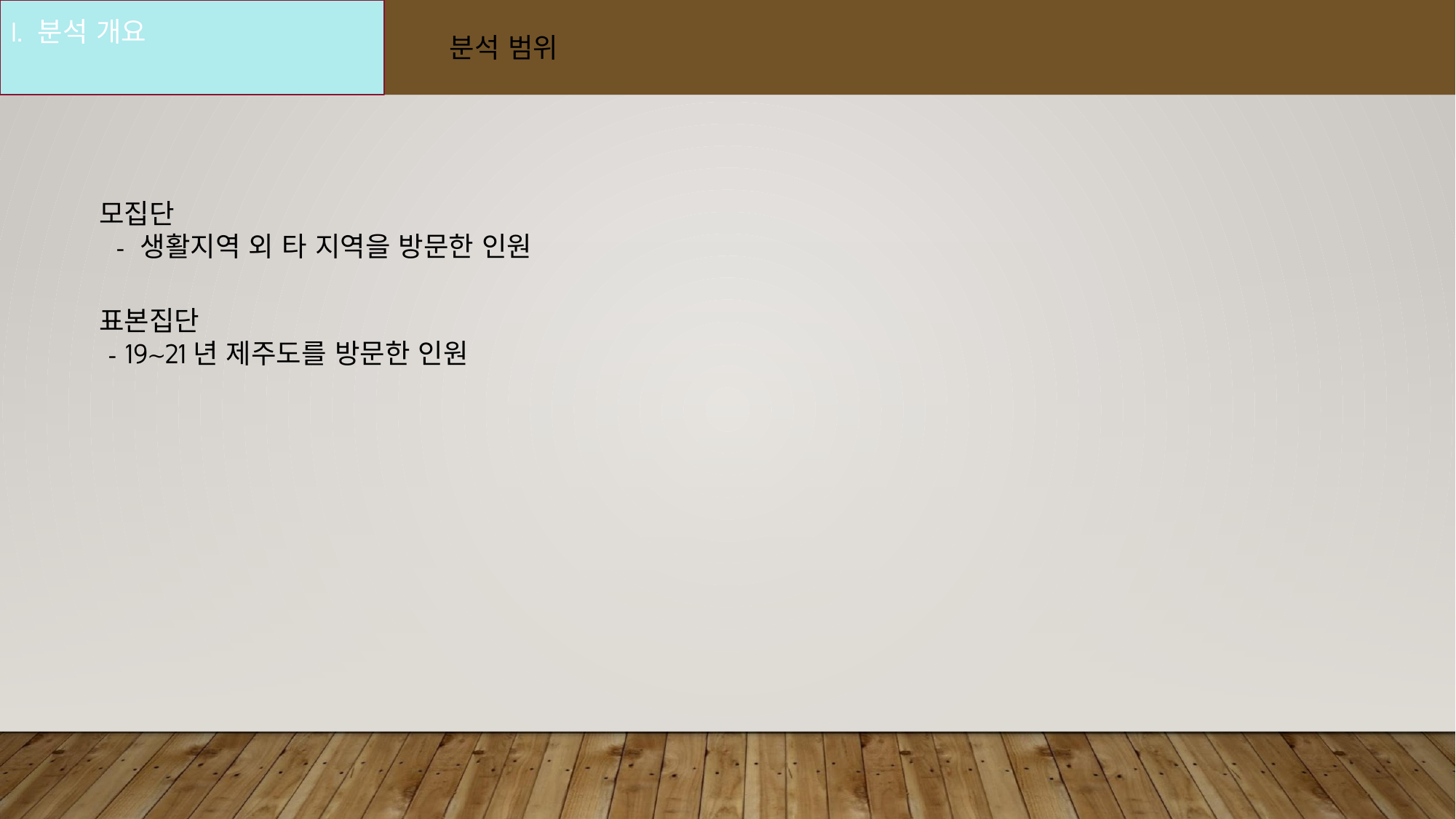

I. 분석 개요

분석 범위
모집단
  - 생활지역 외 타 지역을 방문한 인원
표본집단
 - 19~21년 제주도를 방문한 인원